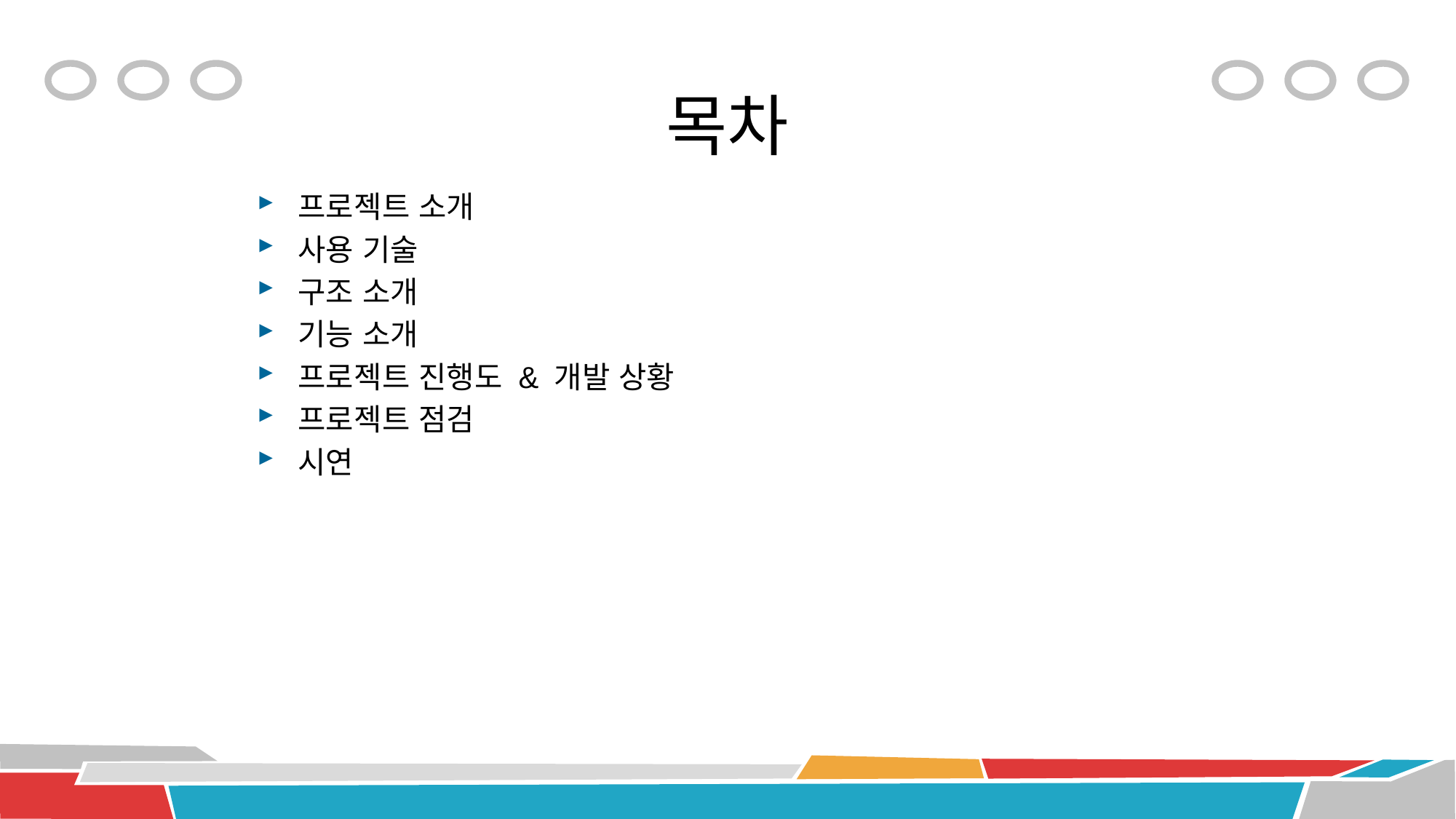

# 목차
프로젝트 소개
사용 기술
구조 소개
기능 소개
프로젝트 진행도 & 개발 상황
프로젝트 점검
시연